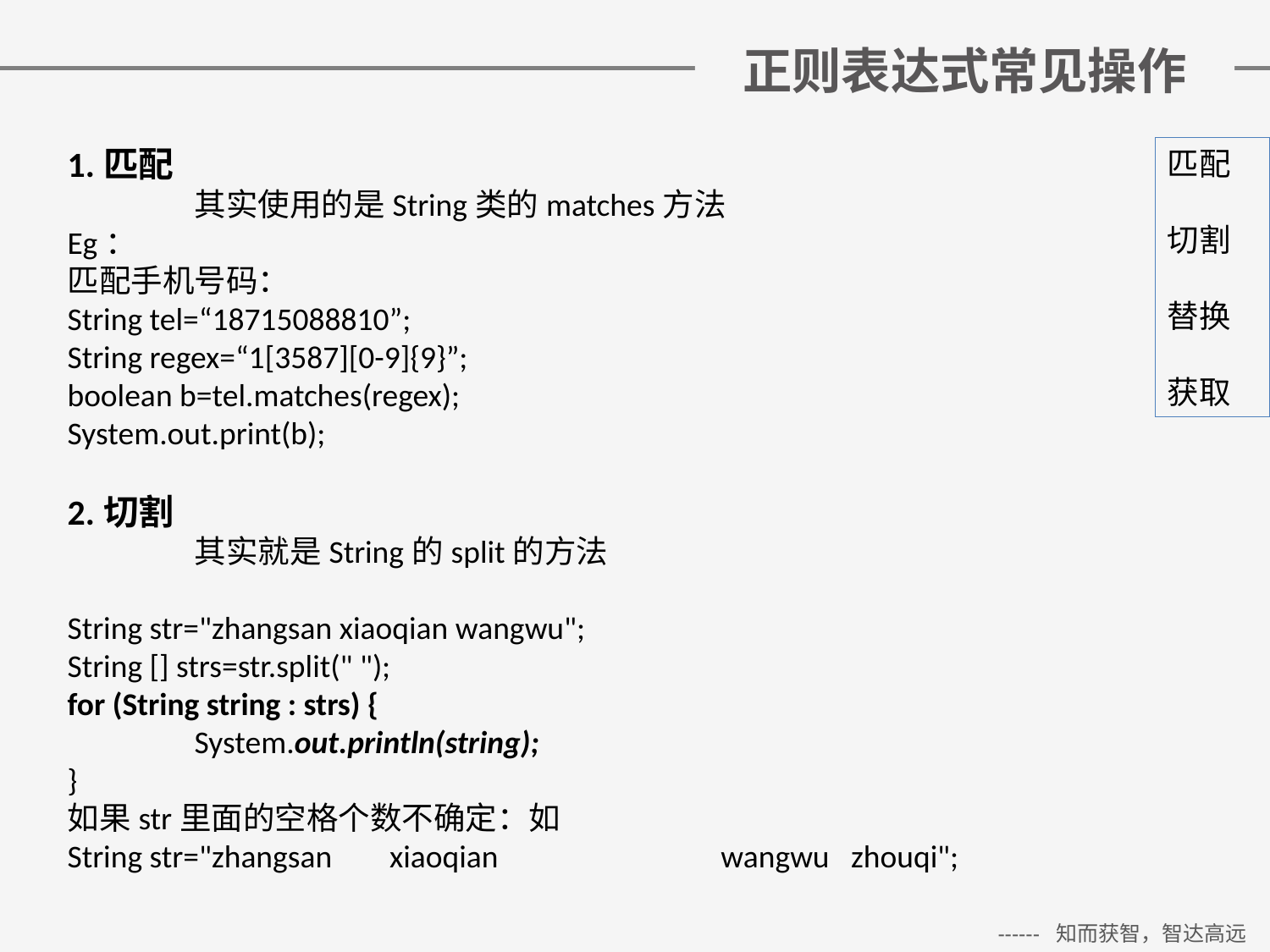

# 正则表达式常见操作
1.匹配
	其实使用的是String类的matches方法
Eg：
匹配手机号码：
String tel=“18715088810”;
String regex=“1[3587][0-9]{9}”;
boolean b=tel.matches(regex);
System.out.print(b);

2.切割
	其实就是String的split的方法

String str="zhangsan xiaoqian wangwu";
String [] strs=str.split(" ");
for (String string : strs) {
	System.out.println(string);
}
如果str里面的空格个数不确定：如
String str="zhangsan        xiaoqian                               wangwu   zhouqi";
匹配

切割

替换

获取